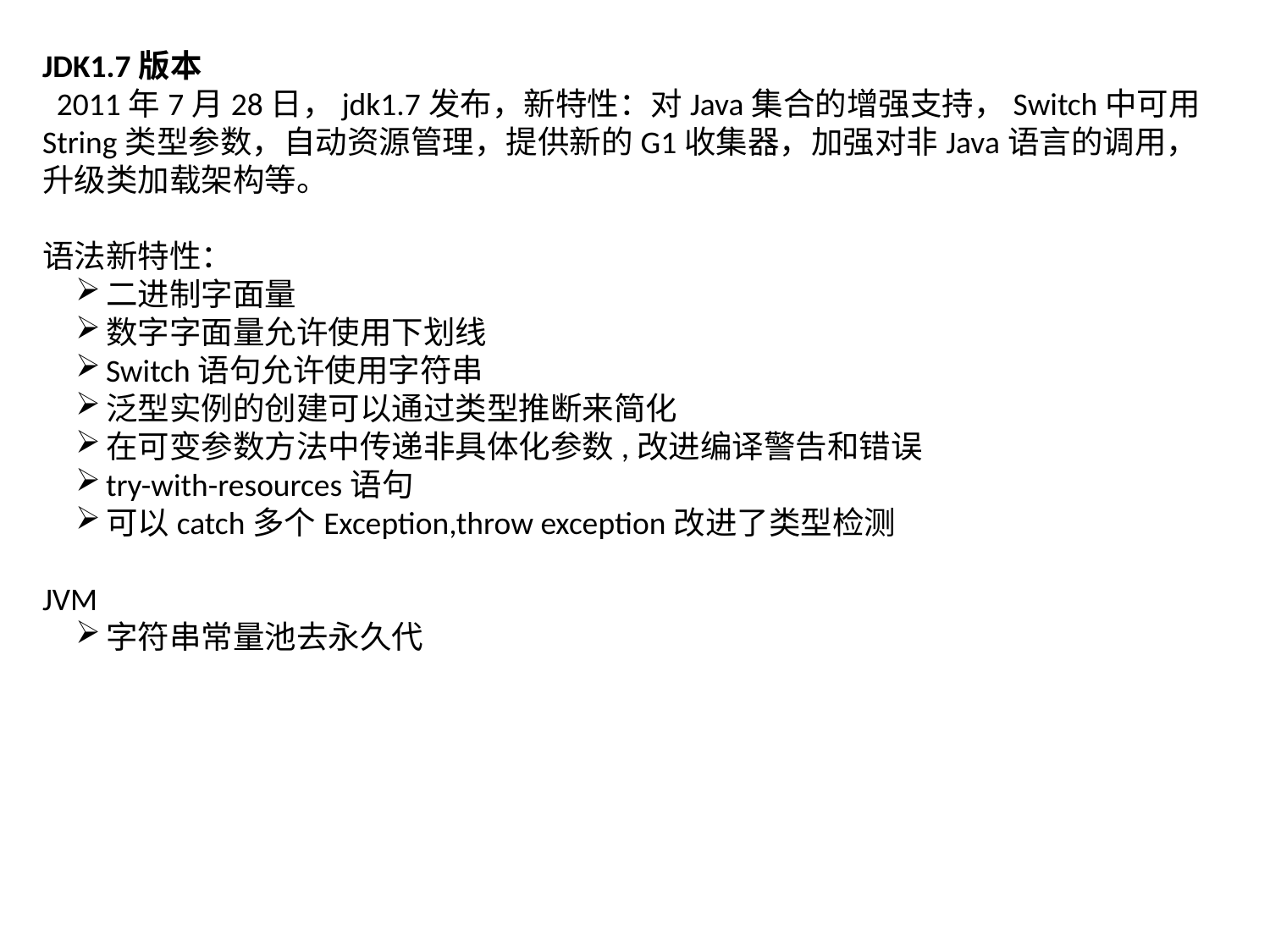

JDK1.7版本
  2011年7月28日，jdk1.7发布，新特性：对Java集合的增强支持，Switch中可用String类型参数，自动资源管理，提供新的G1收集器，加强对非Java语言的调用，升级类加载架构等。

语法新特性：
二进制字面量
数字字面量允许使用下划线
Switch语句允许使用字符串
泛型实例的创建可以通过类型推断来简化
在可变参数方法中传递非具体化参数,改进编译警告和错误
try-with-resources语句
可以catch多个Exception,throw exception改进了类型检测

JVM
字符串常量池去永久代